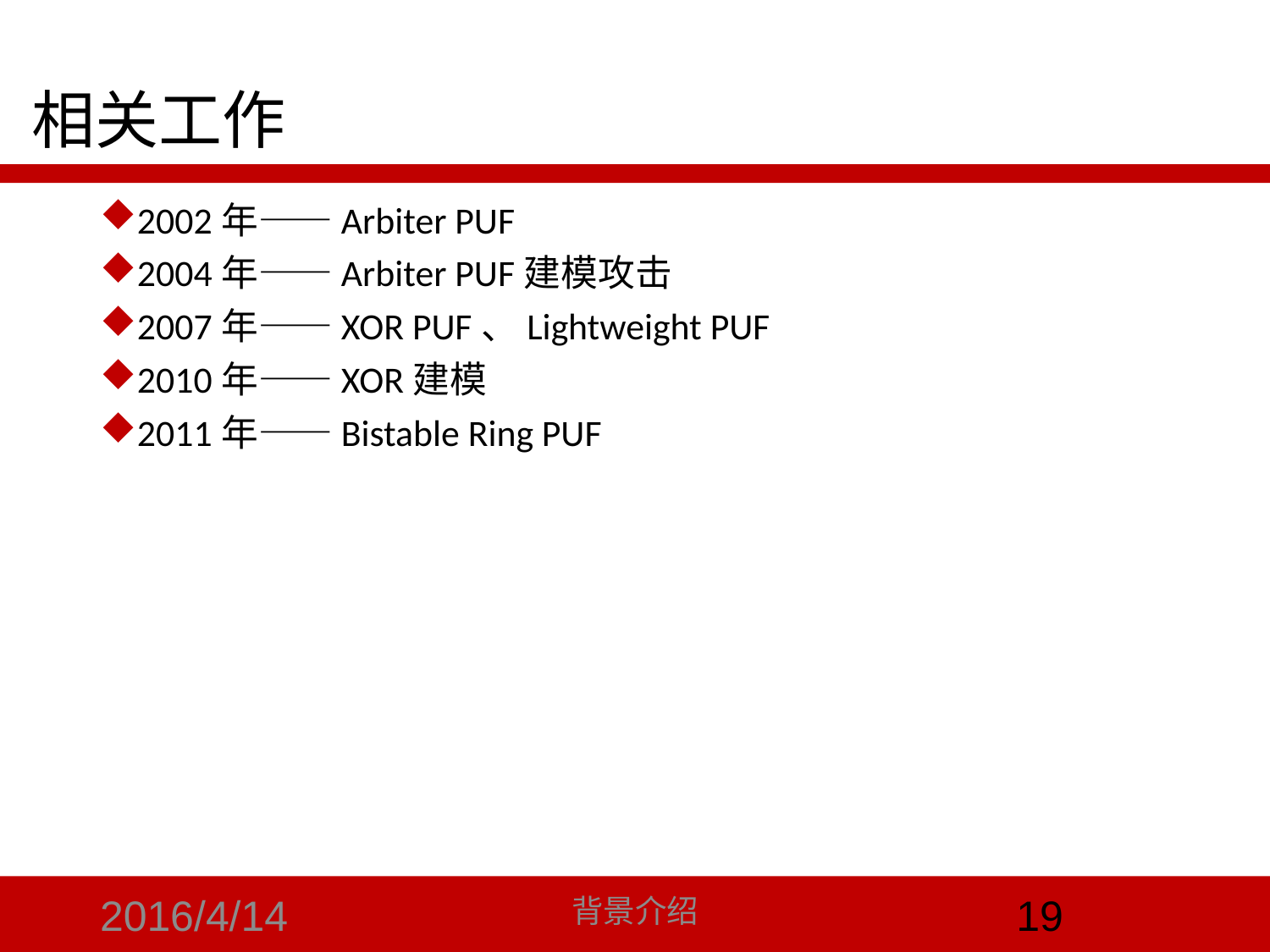

# 相关工作
2002年——Arbiter PUF
2004年——Arbiter PUF建模攻击
2007年——XOR PUF、Lightweight PUF
2010年——XOR建模
2011年——Bistable Ring PUF
2016/4/14
背景介绍
19